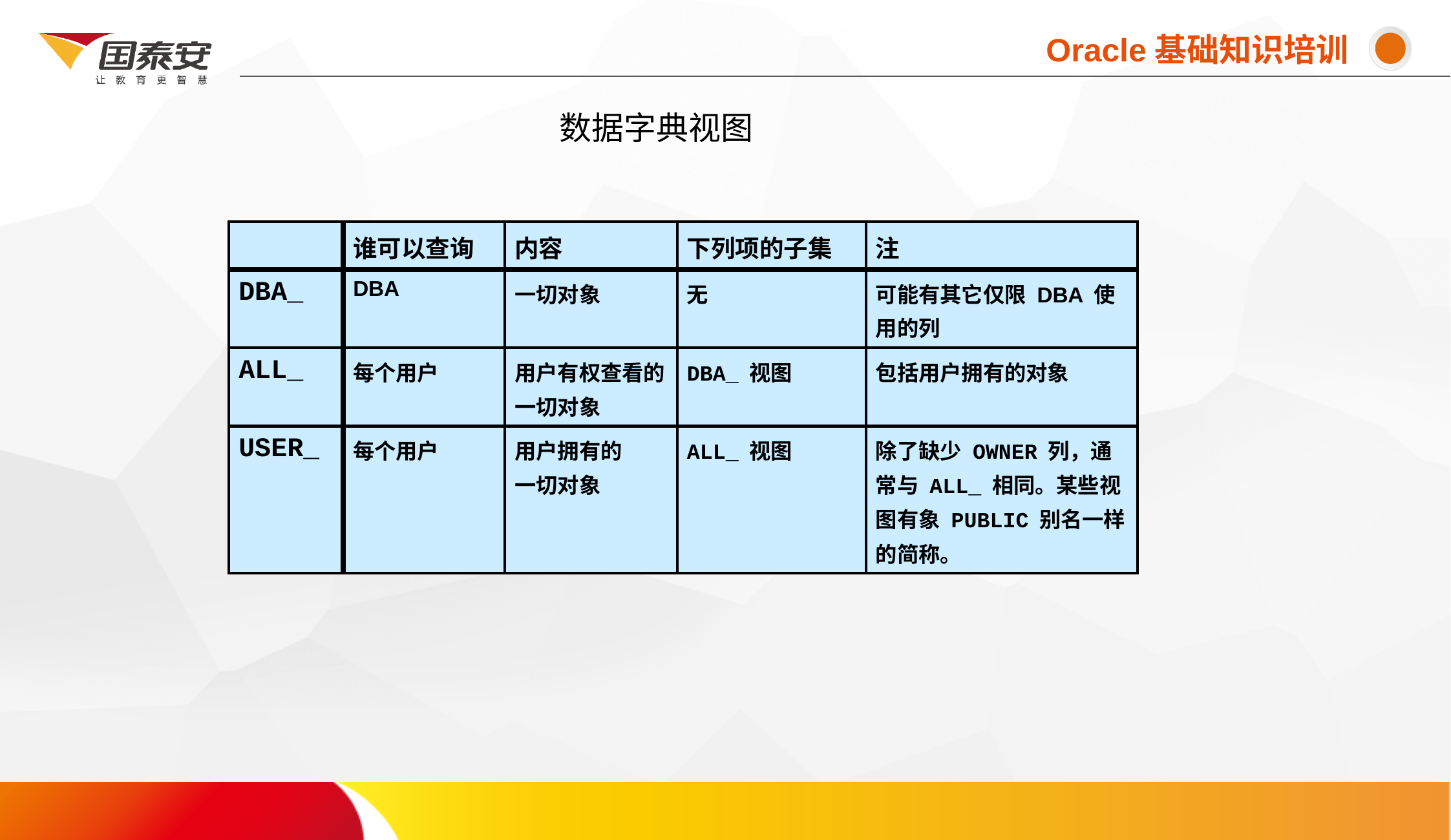

Oracle基础知识培训

# 数据字典视图
|  | 谁可以查询 | 内容 | 下列项的子集 | 注 |
| --- | --- | --- | --- | --- |
| DBA\_ | DBA | 一切对象 | 无 | 可能有其它仅限 DBA 使用的列 |
| ALL\_ | 每个用户 | 用户有权查看的一切对象 | DBA\_ 视图 | 包括用户拥有的对象 |
| USER\_ | 每个用户 | 用户拥有的 一切对象 | ALL\_ 视图 | 除了缺少 OWNER 列，通常与 ALL\_ 相同。某些视图有象 PUBLIC 别名一样的简称。 |